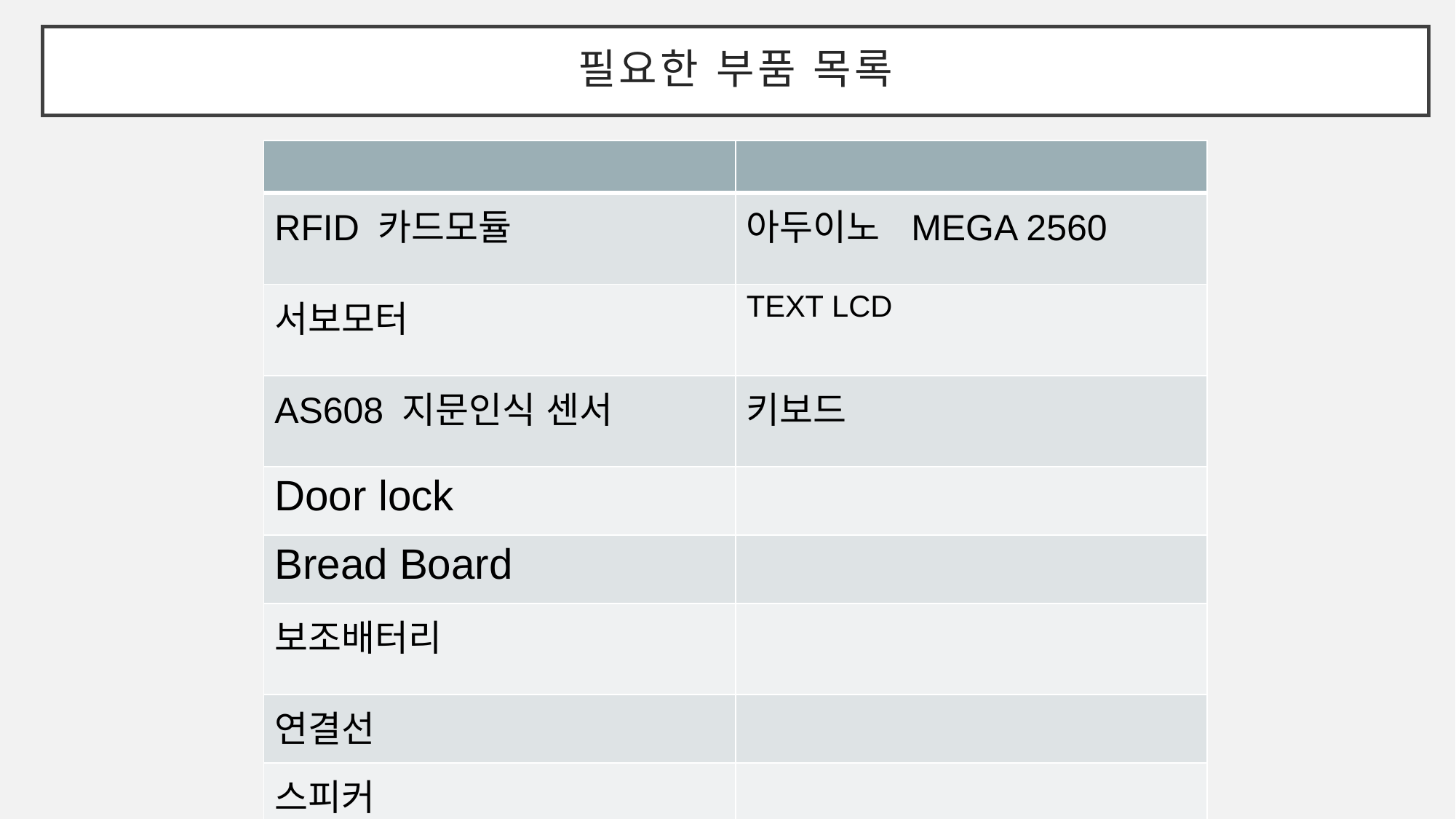

# 필요한 부품 목록
|  |  |
| --- | --- |
| RFID 카드모듈 | 아두이노 MEGA 2560 |
| 서보모터 | TEXT LCD |
| AS608 지문인식 센서 | 키보드 |
| Door lock |  |
| Bread Board |  |
| 보조배터리 |  |
| 연결선 |  |
| 스피커 |  |